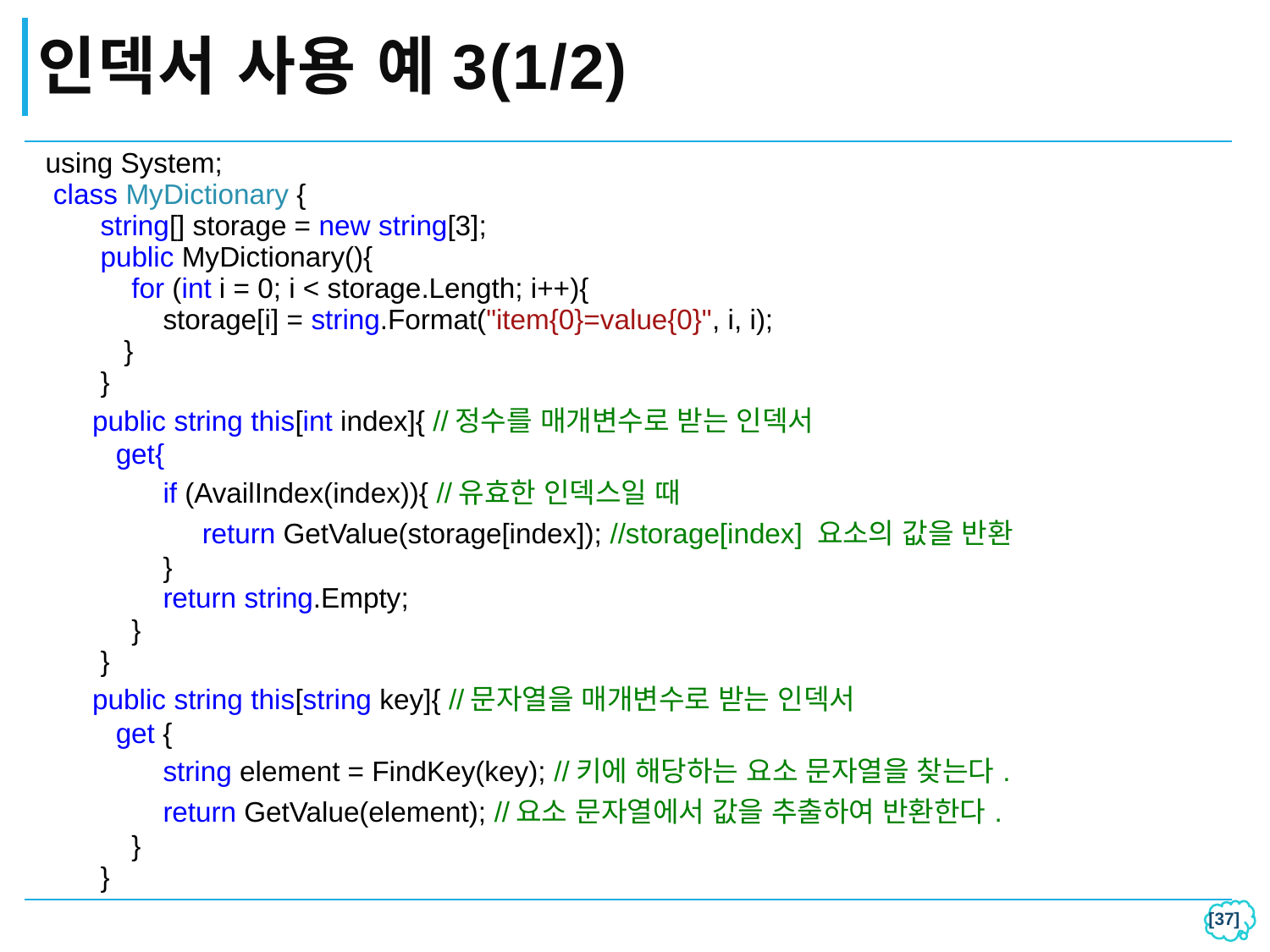

# 인덱서 사용 예3(1/2)
| using System; class MyDictionary { string[] storage = new string[3]; public MyDictionary(){ for (int i = 0; i < storage.Length; i++){ storage[i] = string.Format("item{0}=value{0}", i, i); } } public string this[int index]{ //정수를 매개변수로 받는 인덱서 get{ if (AvailIndex(index)){ //유효한 인덱스일 때 return GetValue(storage[index]); //storage[index] 요소의 값을 반환 } return string.Empty; } } public string this[string key]{ //문자열을 매개변수로 받는 인덱서 get { string element = FindKey(key); //키에 해당하는 요소 문자열을 찾는다. return GetValue(element); //요소 문자열에서 값을 추출하여 반환한다. } } |
| --- |
|  |
| --- |
[37]